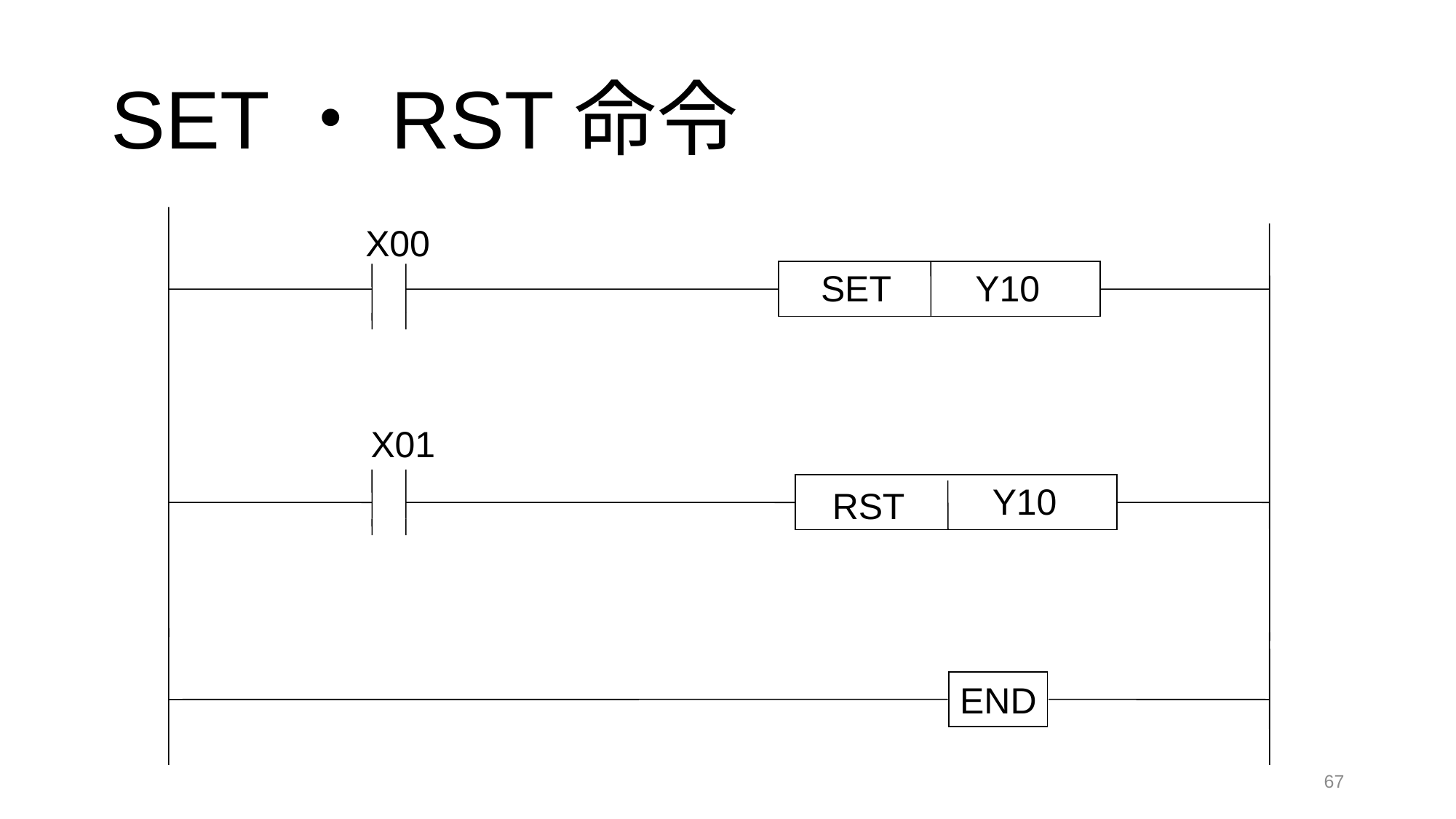

# SET・RST命令

X00

SET
Y10

X01

Y10

RST

END

67